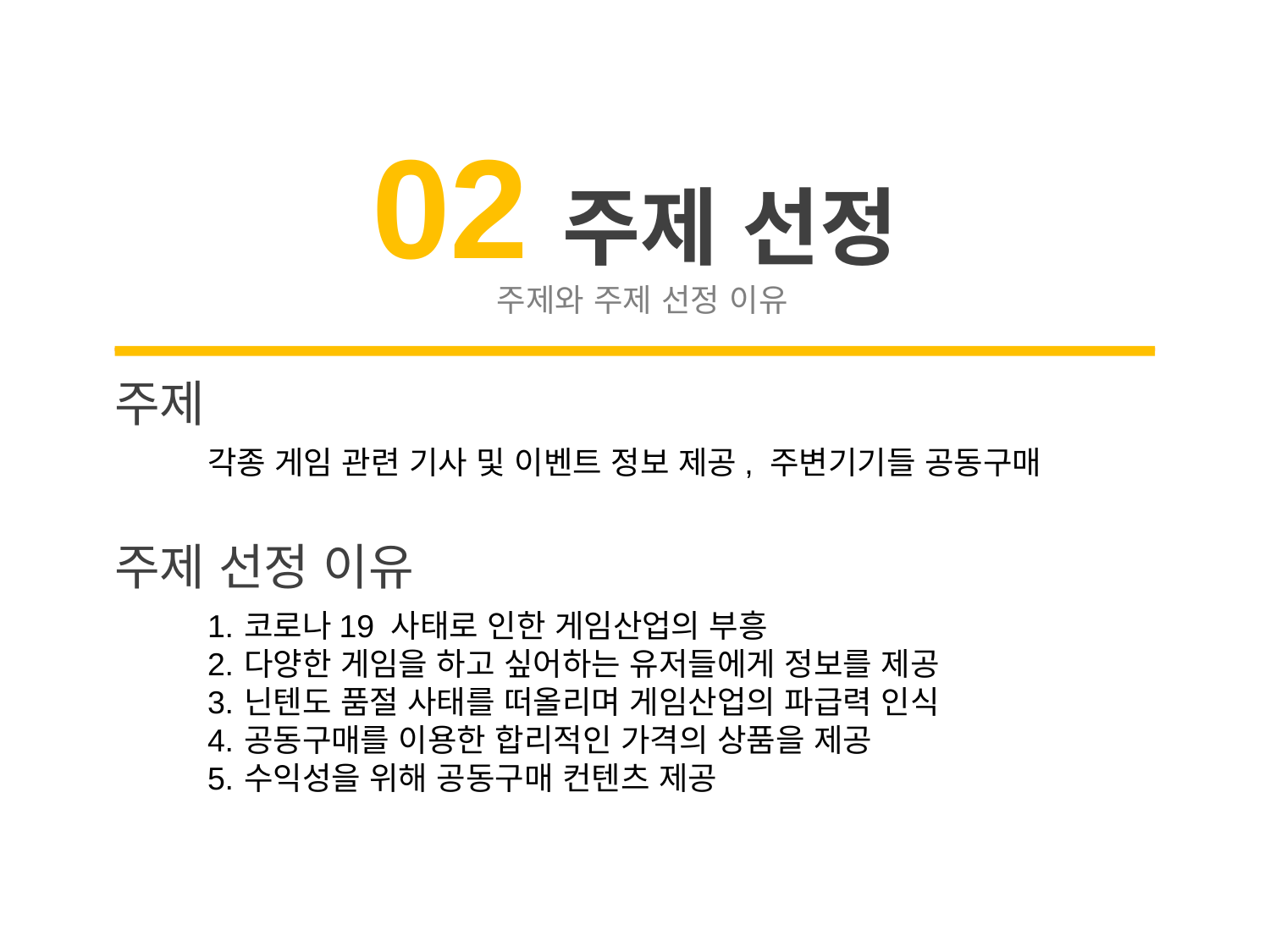

02주제 선정
 주제와 주제 선정 이유

주제
각종 게임 관련 기사 및 이벤트 정보 제공, 주변기기들 공동구매

주제 선정 이유
코로나19 사태로 인한 게임산업의 부흥
다양한 게임을 하고 싶어하는 유저들에게 정보를 제공
닌텐도 품절 사태를 떠올리며 게임산업의 파급력 인식
공동구매를 이용한 합리적인 가격의 상품을 제공
수익성을 위해 공동구매 컨텐츠 제공